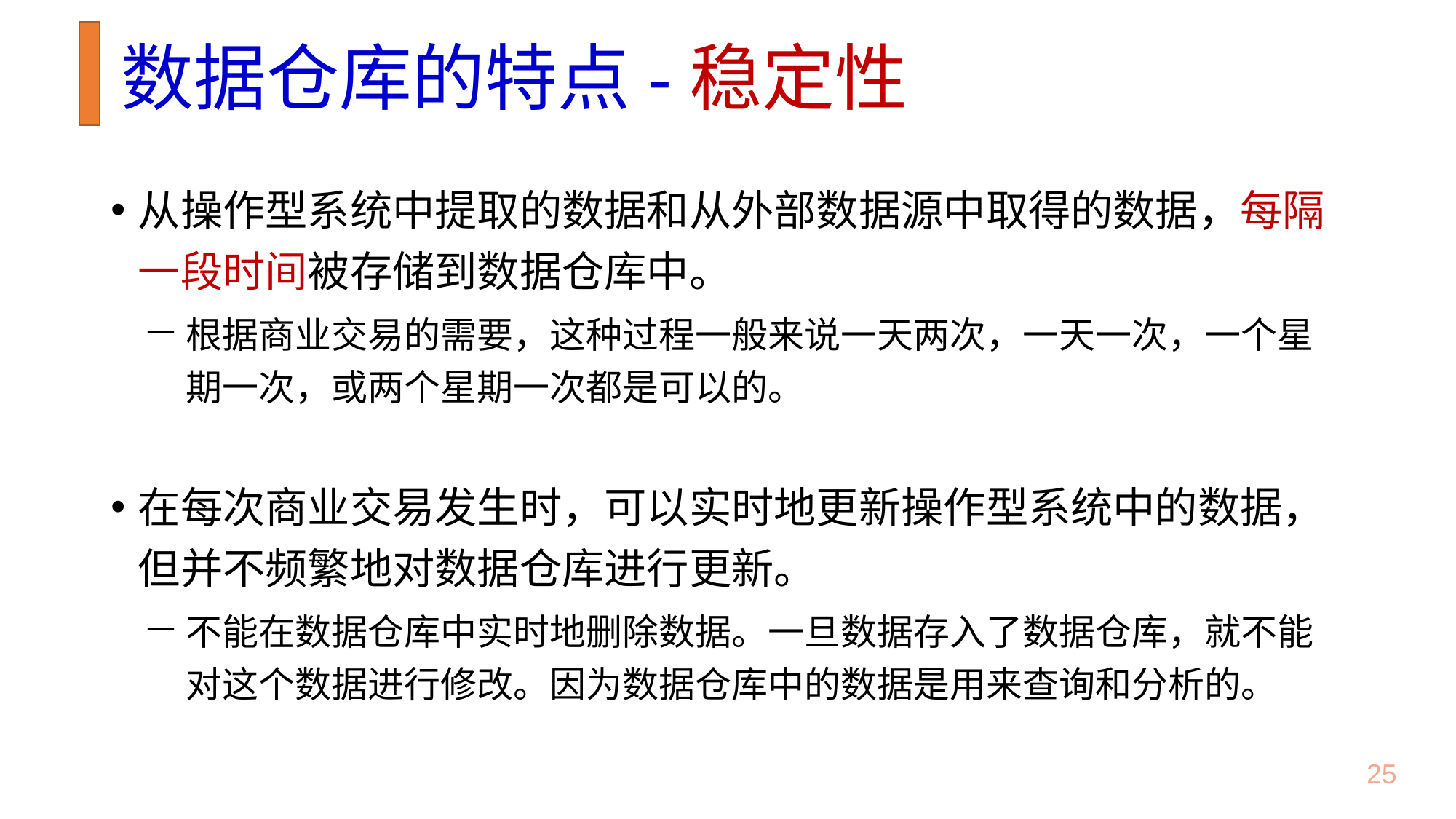

# 数据仓库的特点-稳定性
从操作型系统中提取的数据和从外部数据源中取得的数据，每隔一段时间被存储到数据仓库中。
根据商业交易的需要，这种过程一般来说一天两次，一天一次，一个星期一次，或两个星期一次都是可以的。

在每次商业交易发生时，可以实时地更新操作型系统中的数据，但并不频繁地对数据仓库进行更新。
不能在数据仓库中实时地删除数据。一旦数据存入了数据仓库，就不能对这个数据进行修改。因为数据仓库中的数据是用来查询和分析的。
25